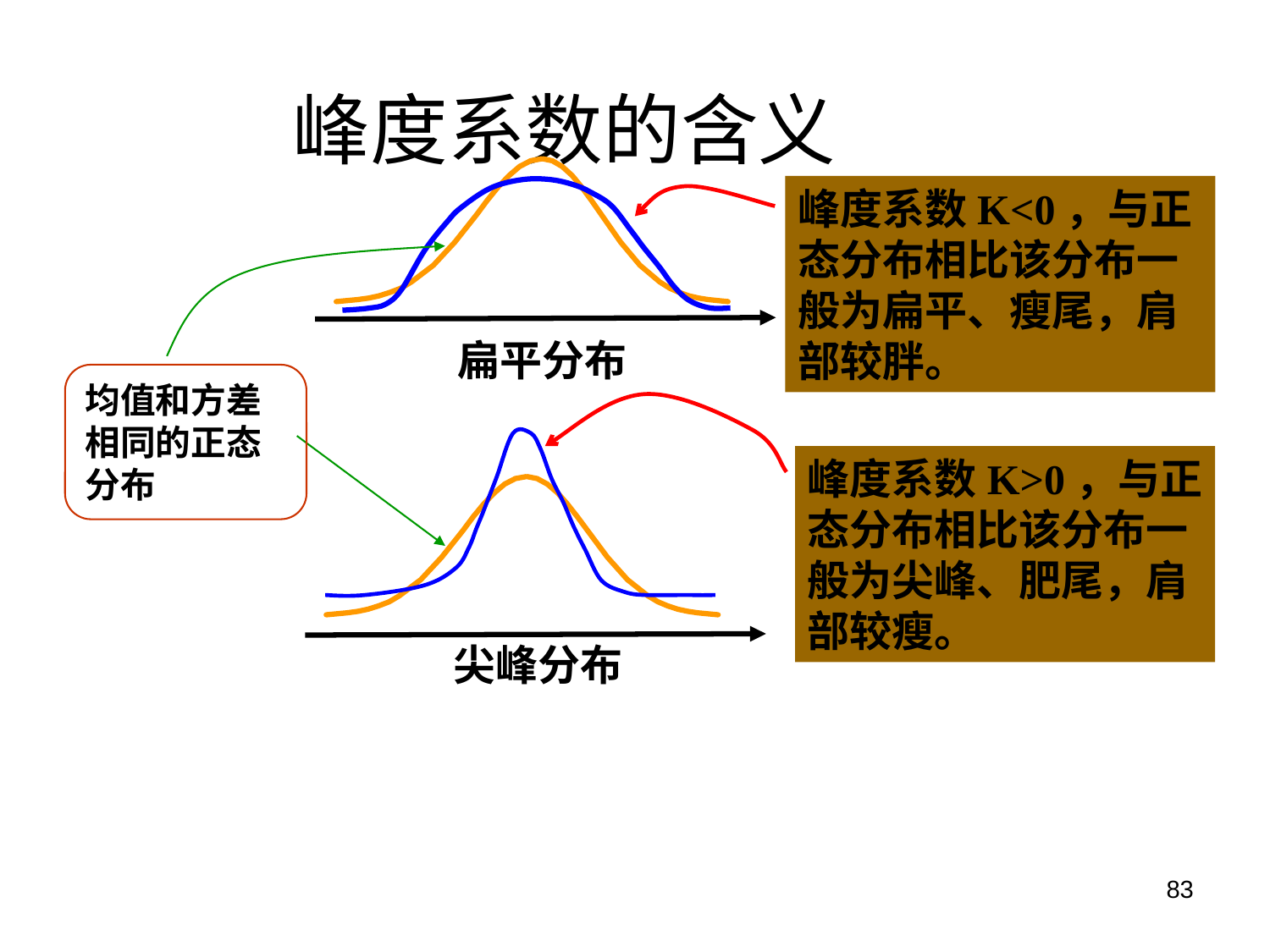

# 峰度系数的含义

扁平分布
峰度系数K<0，与正态分布相比该分布一般为扁平、瘦尾，肩部较胖。

均值和方差相同的正态分布

尖峰分布

峰度系数K>0，与正态分布相比该分布一般为尖峰、肥尾，肩部较瘦。
83